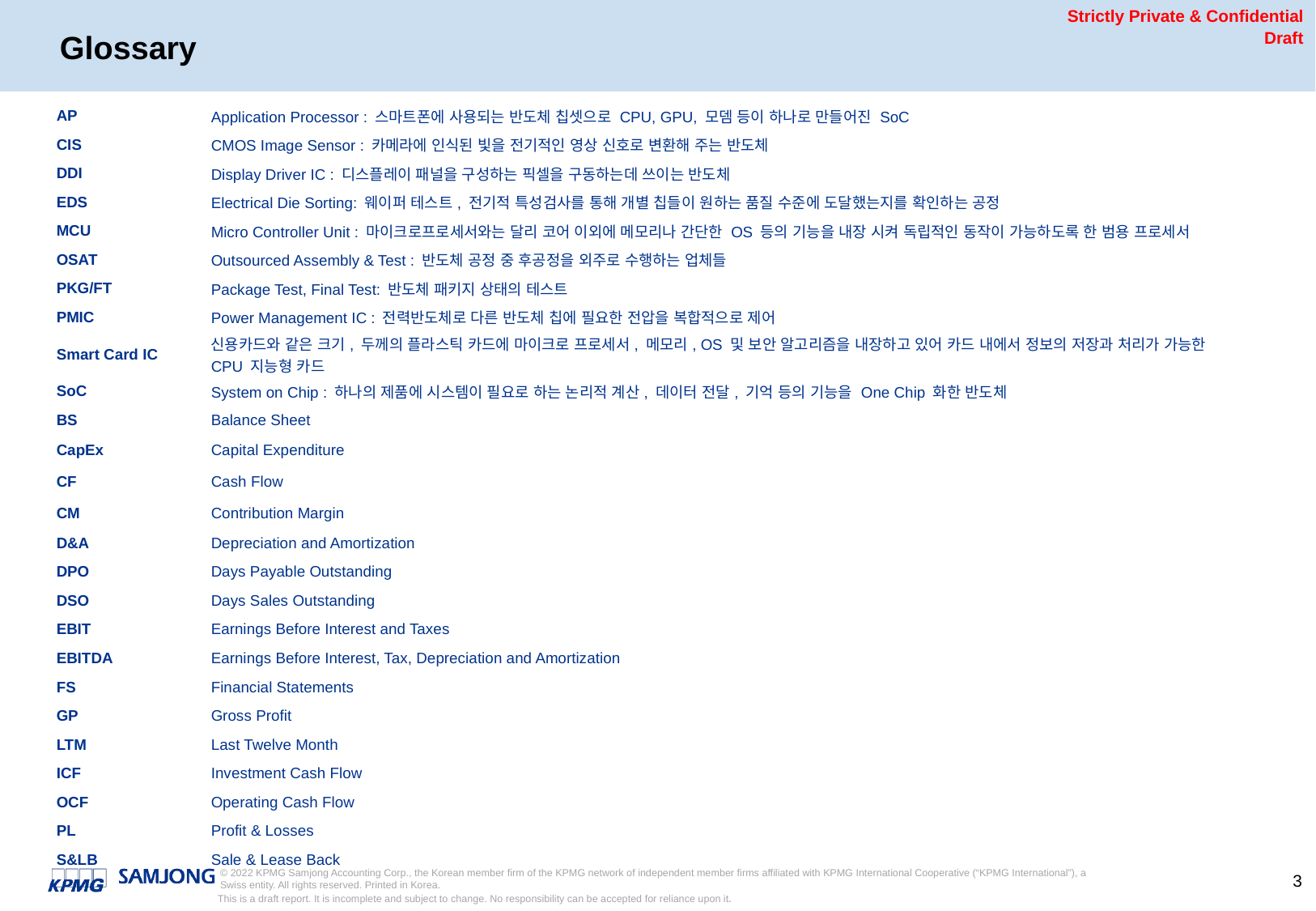

# Glossary
| AP | Application Processor : 스마트폰에 사용되는 반도체 칩셋으로 CPU, GPU, 모뎀 등이 하나로 만들어진 SoC |
| --- | --- |
| CIS | CMOS Image Sensor : 카메라에 인식된 빛을 전기적인 영상 신호로 변환해 주는 반도체 |
| DDI | Display Driver IC : 디스플레이 패널을 구성하는 픽셀을 구동하는데 쓰이는 반도체 |
| EDS | Electrical Die Sorting: 웨이퍼 테스트, 전기적 특성검사를 통해 개별 칩들이 원하는 품질 수준에 도달했는지를 확인하는 공정 |
| MCU | Micro Controller Unit : 마이크로프로세서와는 달리 코어 이외에 메모리나 간단한 OS 등의 기능을 내장 시켜 독립적인 동작이 가능하도록 한 범용 프로세서 |
| OSAT | Outsourced Assembly & Test : 반도체 공정 중 후공정을 외주로 수행하는 업체들 |
| PKG/FT | Package Test, Final Test: 반도체 패키지 상태의 테스트 |
| PMIC | Power Management IC : 전력반도체로 다른 반도체 칩에 필요한 전압을 복합적으로 제어 |
| Smart Card IC | 신용카드와 같은 크기, 두께의 플라스틱 카드에 마이크로 프로세서, 메모리, OS 및 보안 알고리즘을 내장하고 있어 카드 내에서 정보의 저장과 처리가 가능한 CPU 지능형 카드 |
| SoC | System on Chip : 하나의 제품에 시스템이 필요로 하는 논리적 계산, 데이터 전달, 기억 등의 기능을 One Chip 화한 반도체 |
| BS | Balance Sheet |
| CapEx | Capital Expenditure |
| CF | Cash Flow |
| CM | Contribution Margin |
| D&A | Depreciation and Amortization |
| DPO | Days Payable Outstanding |
| DSO | Days Sales Outstanding |
| EBIT | Earnings Before Interest and Taxes |
| EBITDA | Earnings Before Interest, Tax, Depreciation and Amortization |
| FS | Financial Statements |
| GP | Gross Profit |
| LTM | Last Twelve Month |
| ICF | Investment Cash Flow |
| OCF | Operating Cash Flow |
| PL | Profit & Losses |
| S&LB | Sale & Lease Back |